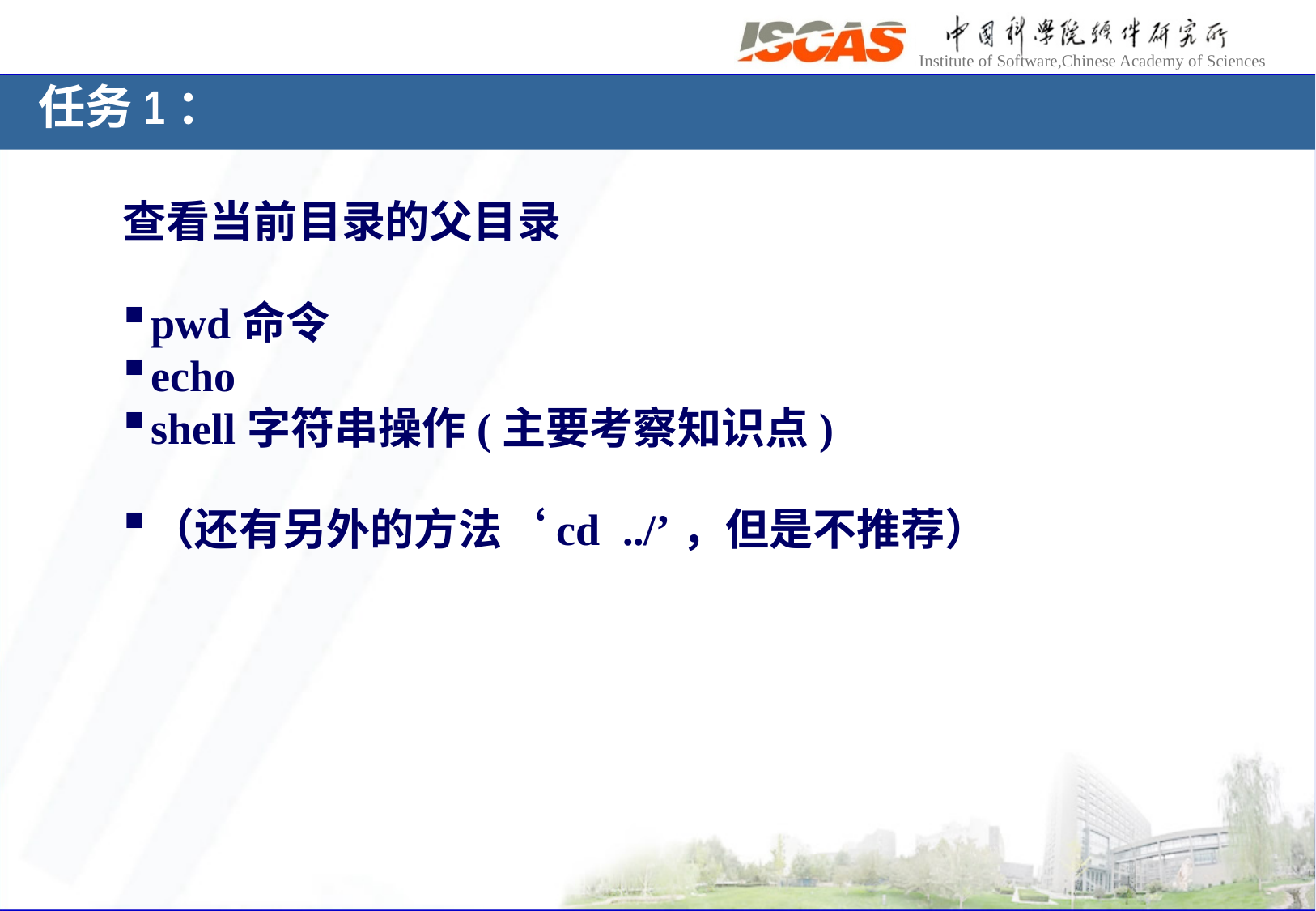

任务1：
任务1：
查看当前目录的父目录

pwd命令
echo
shell字符串操作(主要考察知识点)

（还有另外的方法‘cd  ../’，但是不推荐）